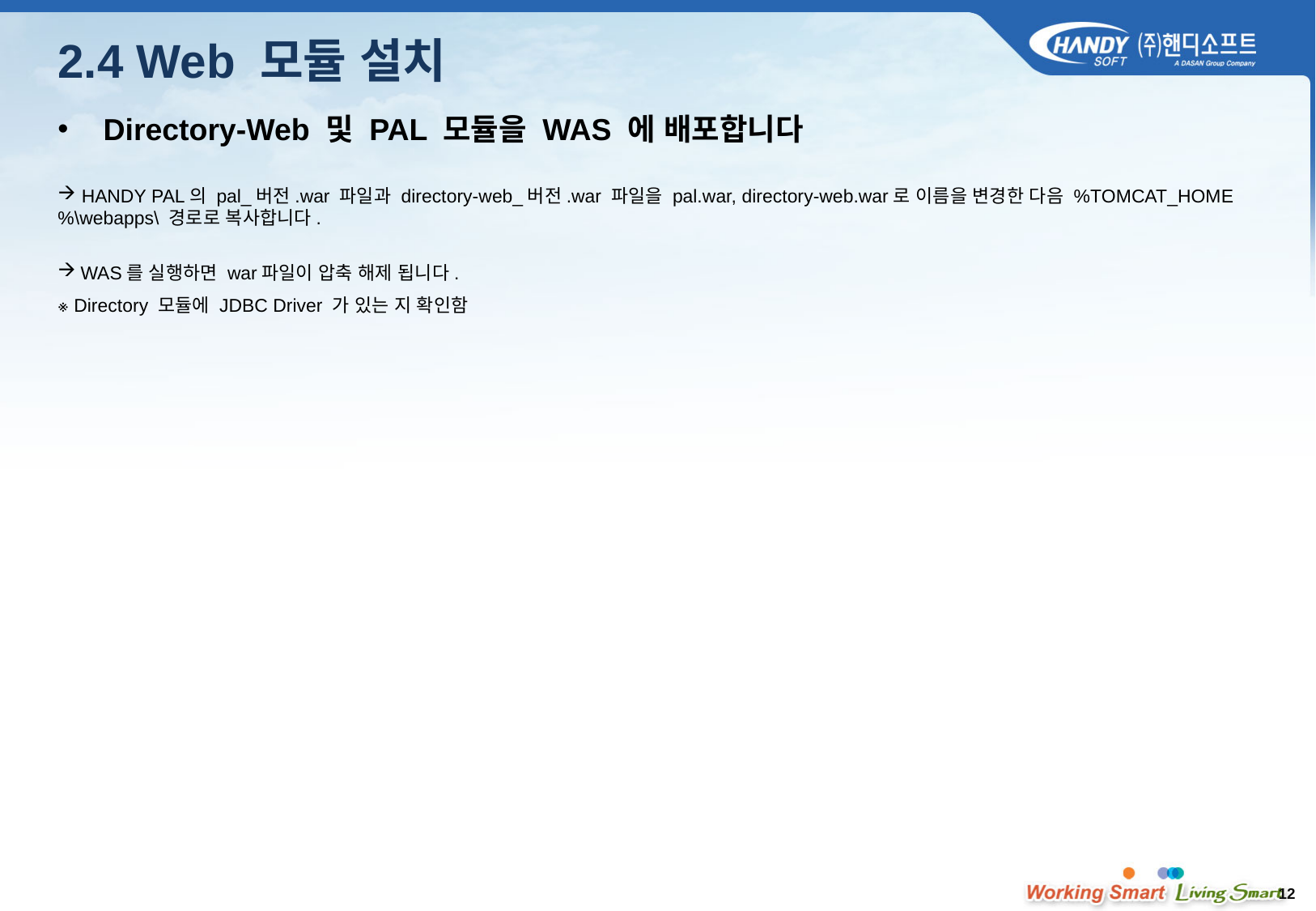

# 2.4 Web 모듈 설치
Directory-Web 및 PAL 모듈을 WAS 에 배포합니다
 HANDY PAL의 pal_버전.war 파일과 directory-web_버전.war 파일을 pal.war, directory-web.war로 이름을 변경한 다음 %TOMCAT_HOME%\webapps\ 경로로 복사합니다.
WAS를 실행하면 war파일이 압축 해제 됩니다.
※ Directory 모듈에 JDBC Driver 가 있는 지 확인함